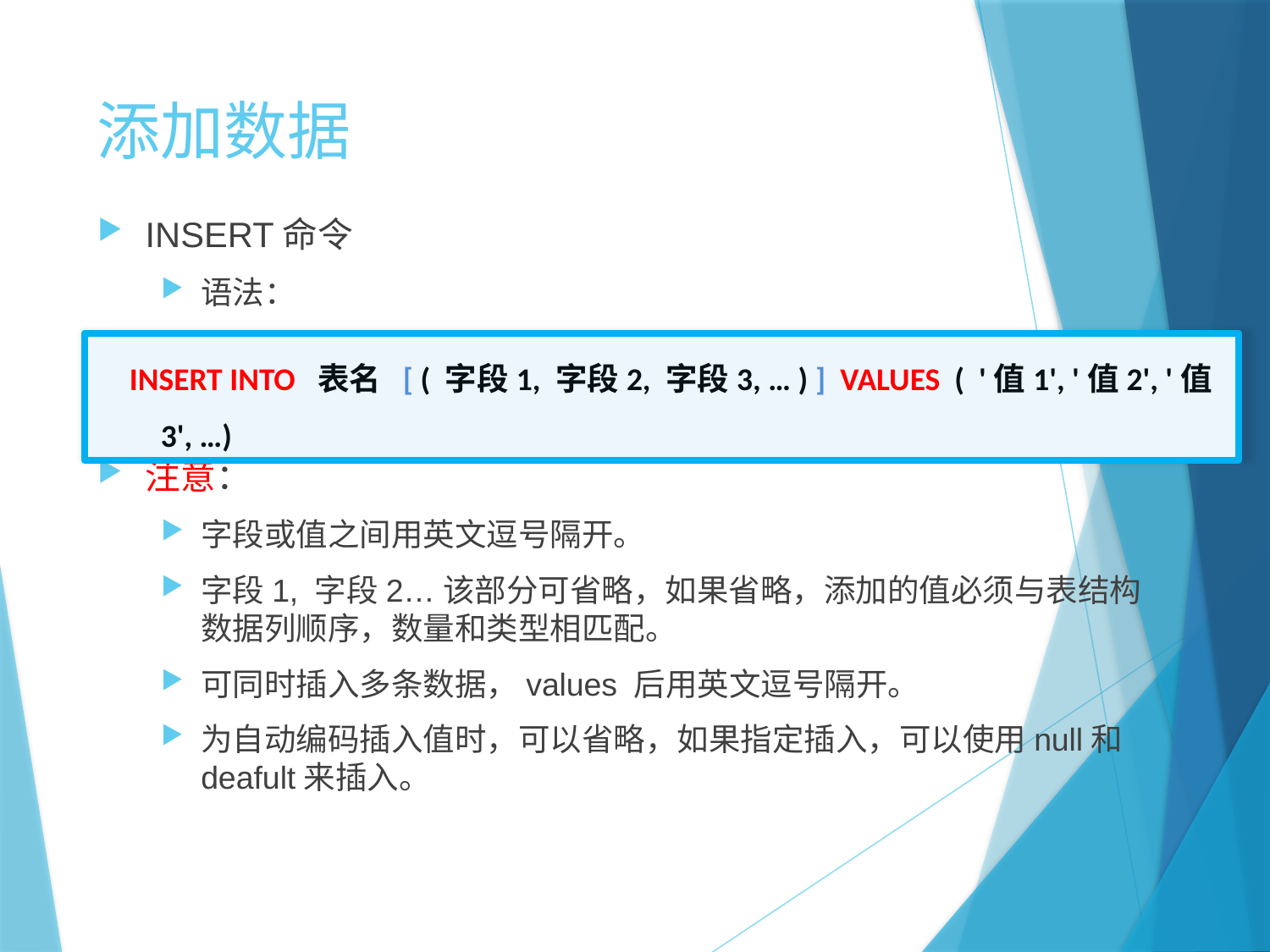

# 添加数据
INSERT命令
语法：

注意：
字段或值之间用英文逗号隔开。
字段1, 字段2…该部分可省略，如果省略，添加的值必须与表结构数据列顺序，数量和类型相匹配。
可同时插入多条数据，values 后用英文逗号隔开。
为自动编码插入值时，可以省略，如果指定插入，可以使用null和deafult来插入。

INSERT INTO  表名  [ ( 字段1, 字段2, 字段3, … ) ]  VALUES  (  '值1', '值2', '值3', …)